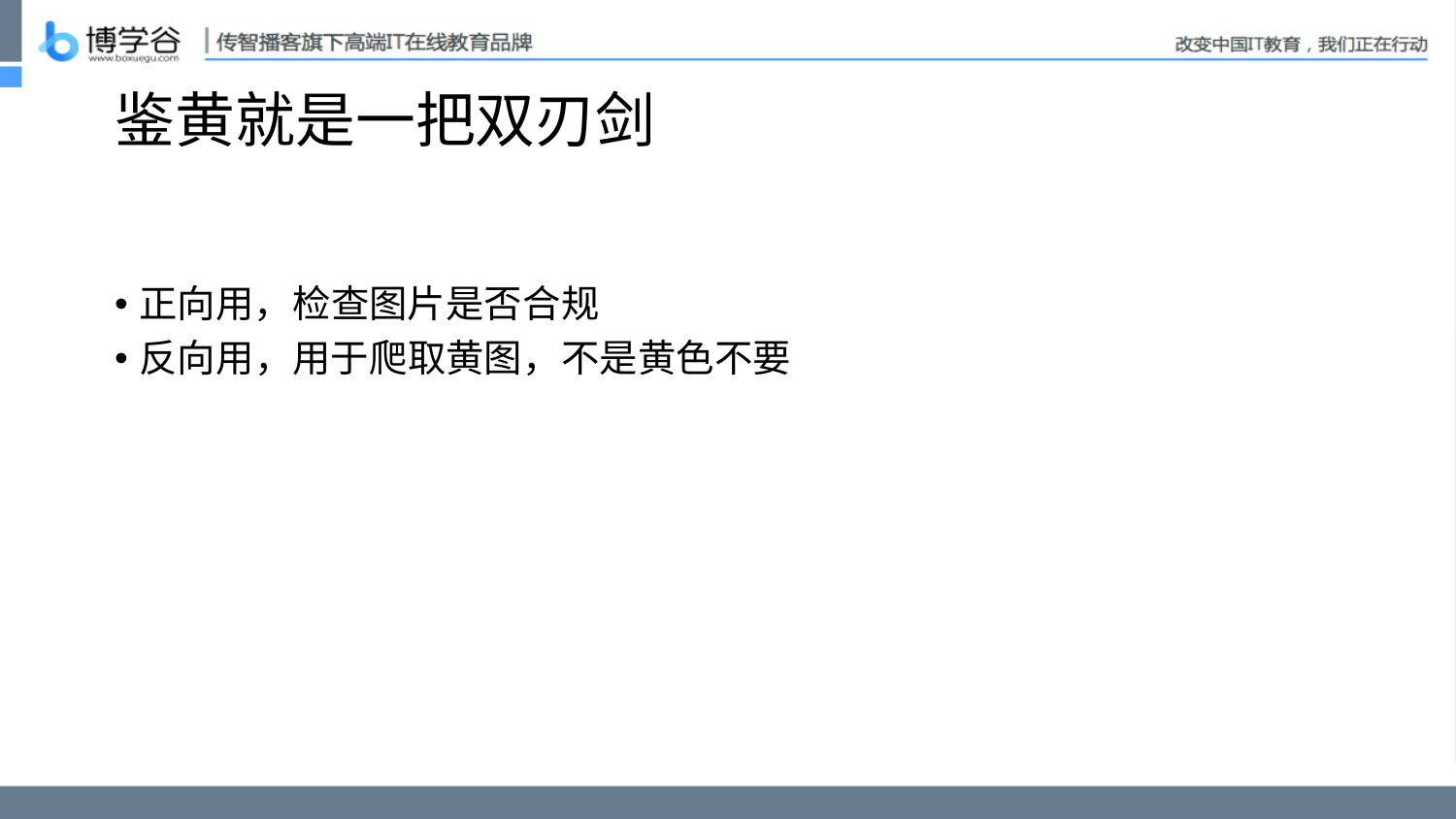

# 鉴黄就是一把双刃剑

正向用，检查图片是否合规
反向用，用于爬取黄图，不是黄色不要